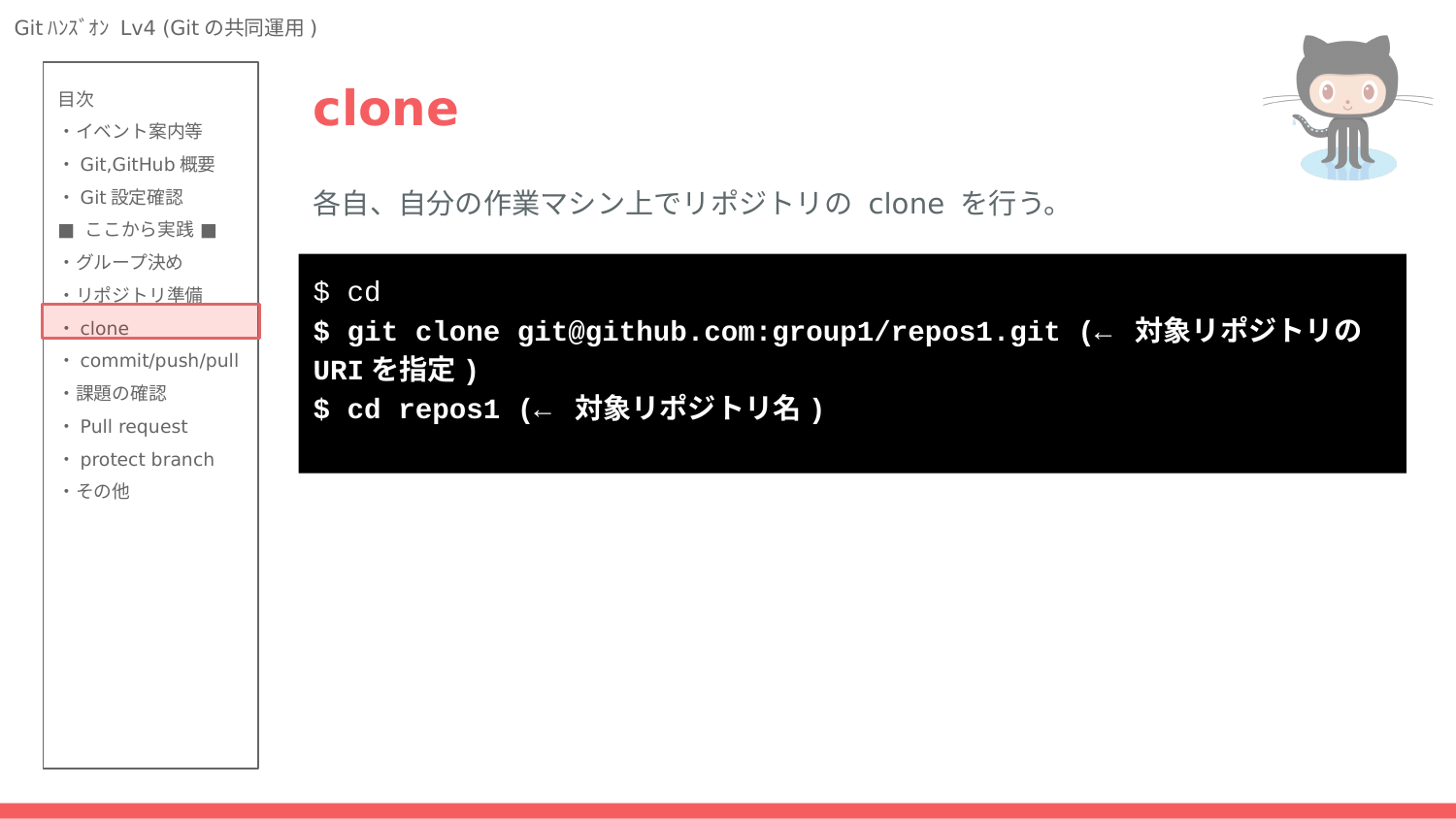

# clone
各自、自分の作業マシン上でリポジトリの clone を行う。
$ cd
$ git clone git@github.com:group1/repos1.git (← 対象リポジトリのURIを指定)
$ cd repos1 (← 対象リポジトリ名)